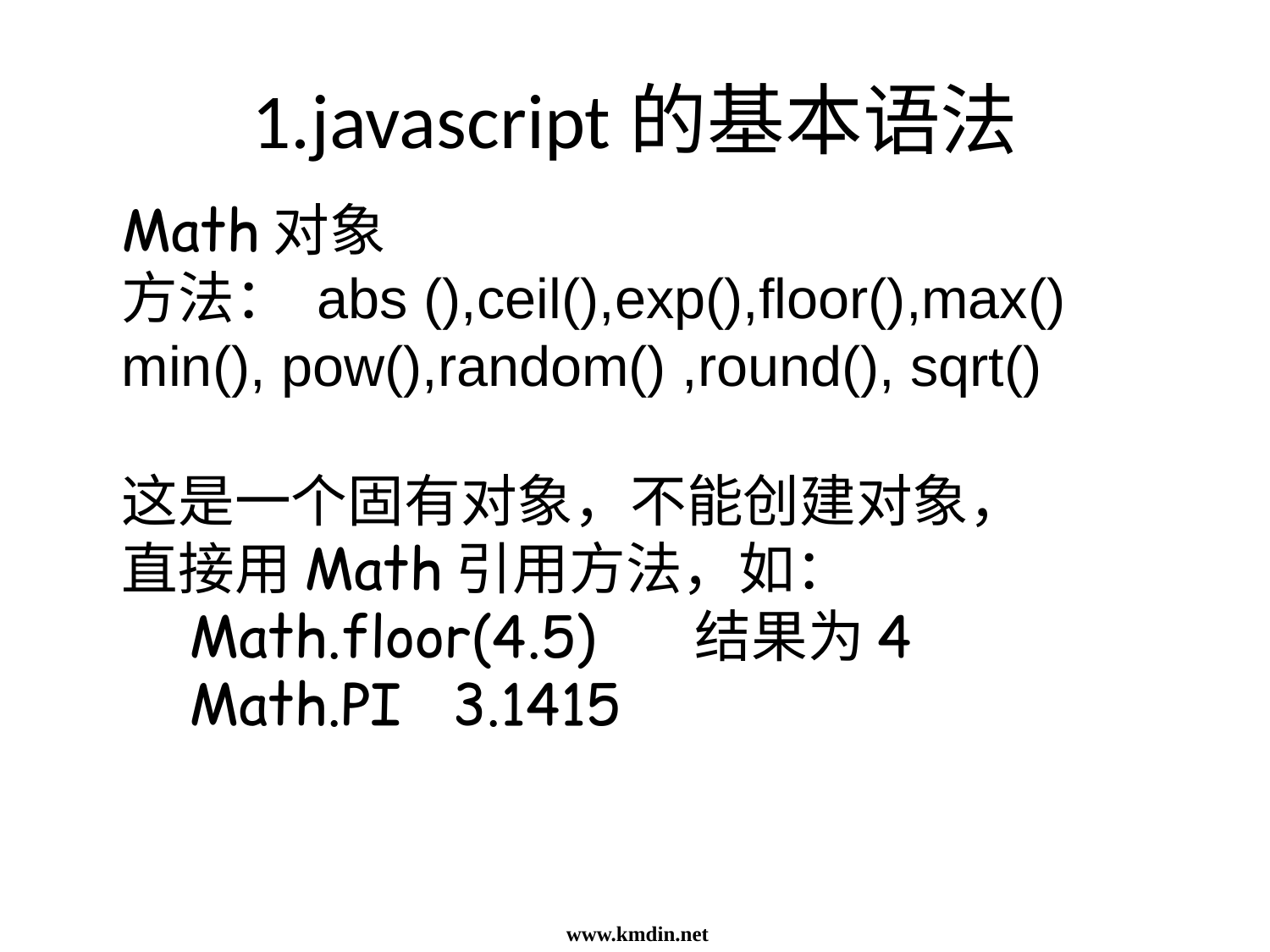

# 1.javascript的基本语法
Math对象
方法： abs (),ceil(),exp(),floor(),max() min(), pow(),random() ,round(), sqrt()

这是一个固有对象，不能创建对象，直接用Math引用方法，如：
    Math.floor(4.5)     结果为4
    Math.PI   3.1415